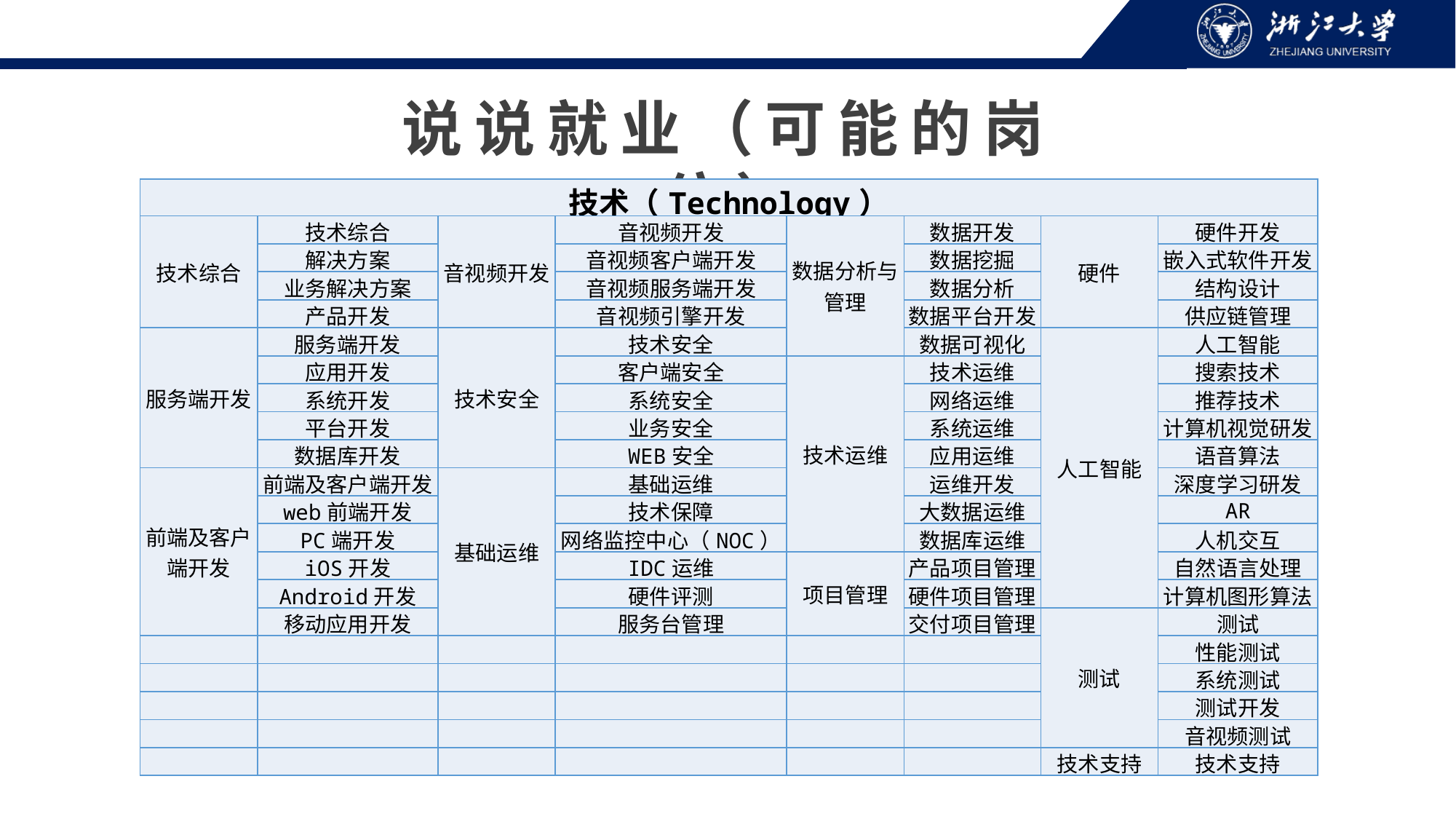

说说就业（可能的岗位）
| 技术（Technology） |  |  |  |  |  |  |  |
| --- | --- | --- | --- | --- | --- | --- | --- |
| 技术综合 | 技术综合 | 音视频开发 | 音视频开发 | 数据分析与管理 | 数据开发 | 硬件 | 硬件开发 |
|  | 解决方案 |  | 音视频客户端开发 |  | 数据挖掘 |  | 嵌入式软件开发 |
|  | 业务解决方案 |  | 音视频服务端开发 |  | 数据分析 |  | 结构设计 |
|  | 产品开发 |  | 音视频引擎开发 |  | 数据平台开发 |  | 供应链管理 |
| 服务端开发 | 服务端开发 | 技术安全 | 技术安全 |  | 数据可视化 | 人工智能 | 人工智能 |
|  | 应用开发 |  | 客户端安全 | 技术运维 | 技术运维 |  | 搜索技术 |
|  | 系统开发 |  | 系统安全 |  | 网络运维 |  | 推荐技术 |
|  | 平台开发 |  | 业务安全 |  | 系统运维 |  | 计算机视觉研发 |
|  | 数据库开发 |  | WEB安全 |  | 应用运维 |  | 语音算法 |
| 前端及客户端开发 | 前端及客户端开发 | 基础运维 | 基础运维 |  | 运维开发 |  | 深度学习研发 |
|  | web前端开发 |  | 技术保障 |  | 大数据运维 |  | AR |
|  | PC端开发 |  | 网络监控中心（NOC） |  | 数据库运维 |  | 人机交互 |
|  | iOS开发 |  | IDC运维 | 项目管理 | 产品项目管理 |  | 自然语言处理 |
|  | Android开发 |  | 硬件评测 |  | 硬件项目管理 |  | 计算机图形算法 |
|  | 移动应用开发 |  | 服务台管理 |  | 交付项目管理 | 测试 | 测试 |
|  |  |  |  |  |  |  | 性能测试 |
|  |  |  |  |  |  |  | 系统测试 |
|  |  |  |  |  |  |  | 测试开发 |
|  |  |  |  |  |  |  | 音视频测试 |
|  |  |  |  |  |  | 技术支持 | 技术支持 |